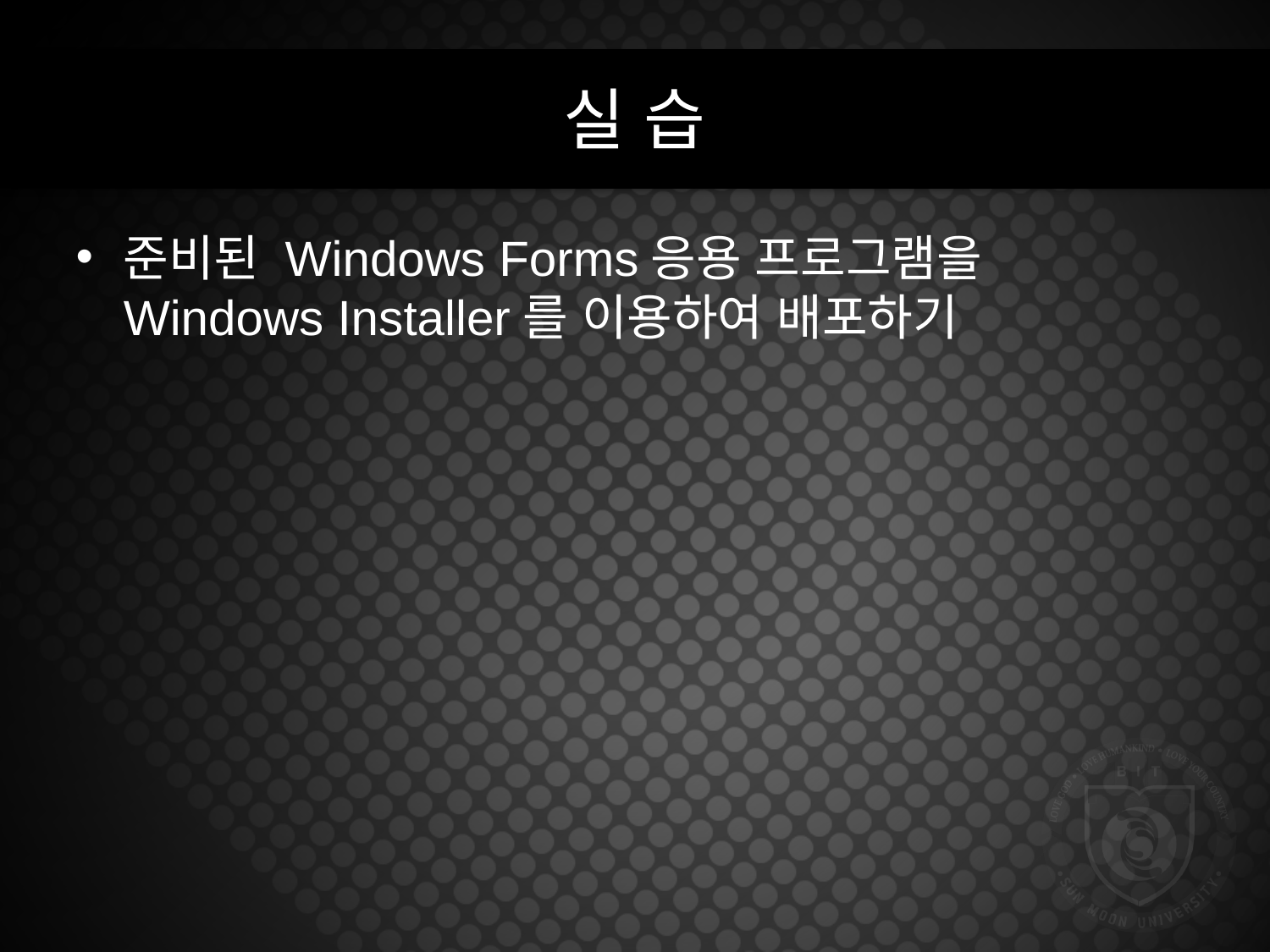

# 실 습
준비된 Windows Forms응용 프로그램을 Windows Installer를 이용하여 배포하기